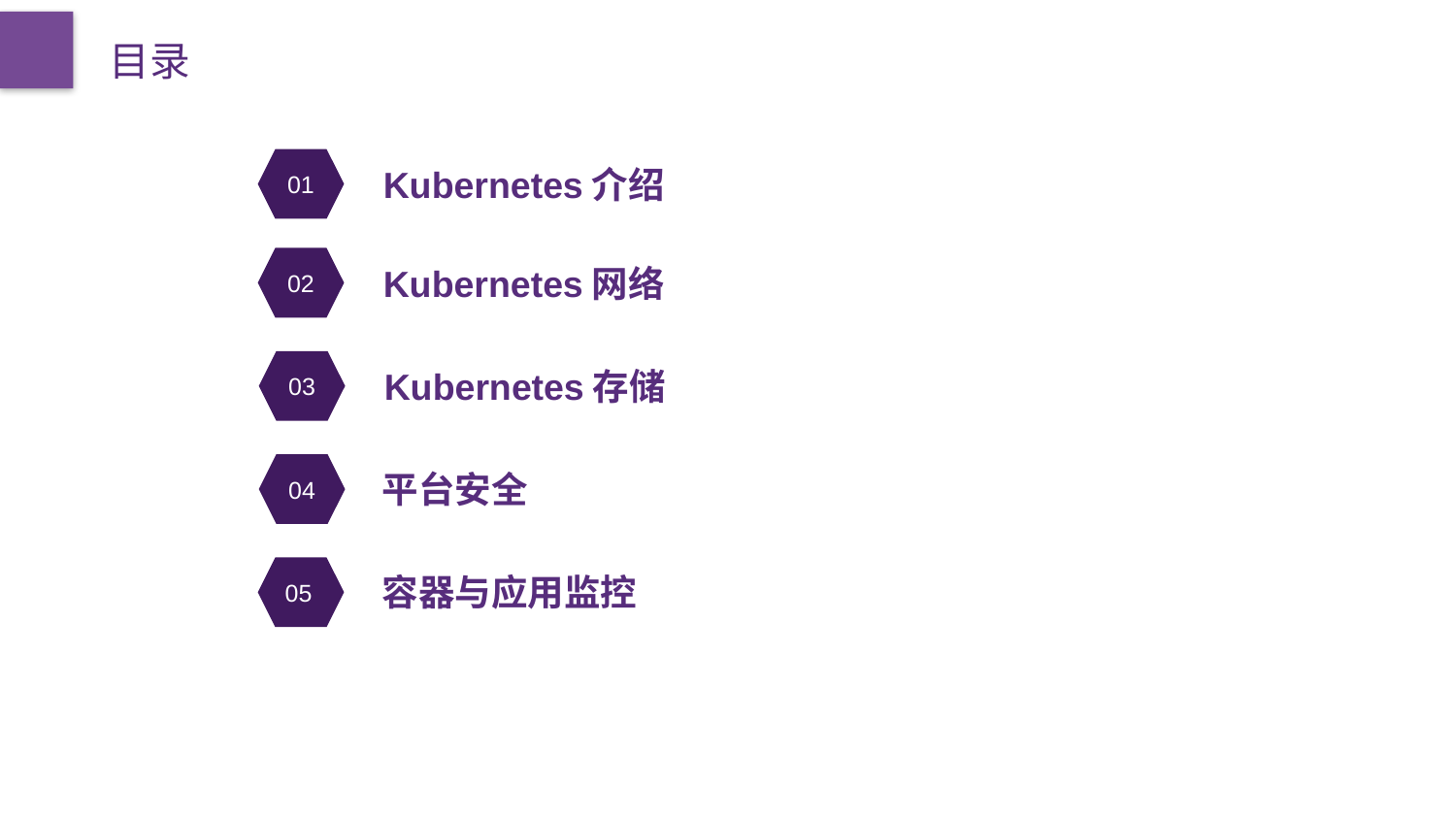

01
Kubernetes介绍
02
Kubernetes网络
03
Kubernetes存储
04
平台安全
05
容器与应用监控